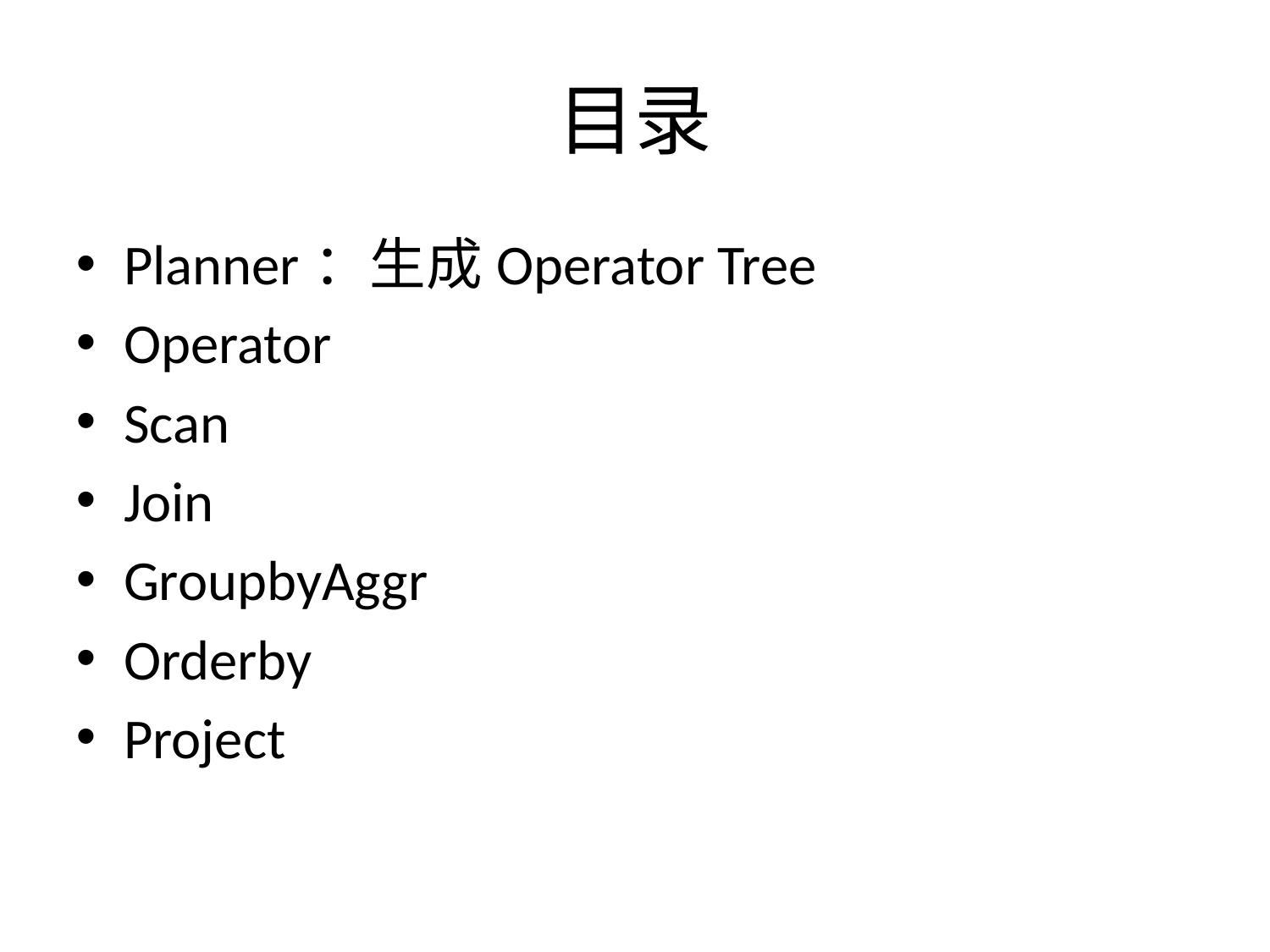

# 目录
Planner：生成Operator Tree
Operator
Scan
Join
GroupbyAggr
Orderby
Project